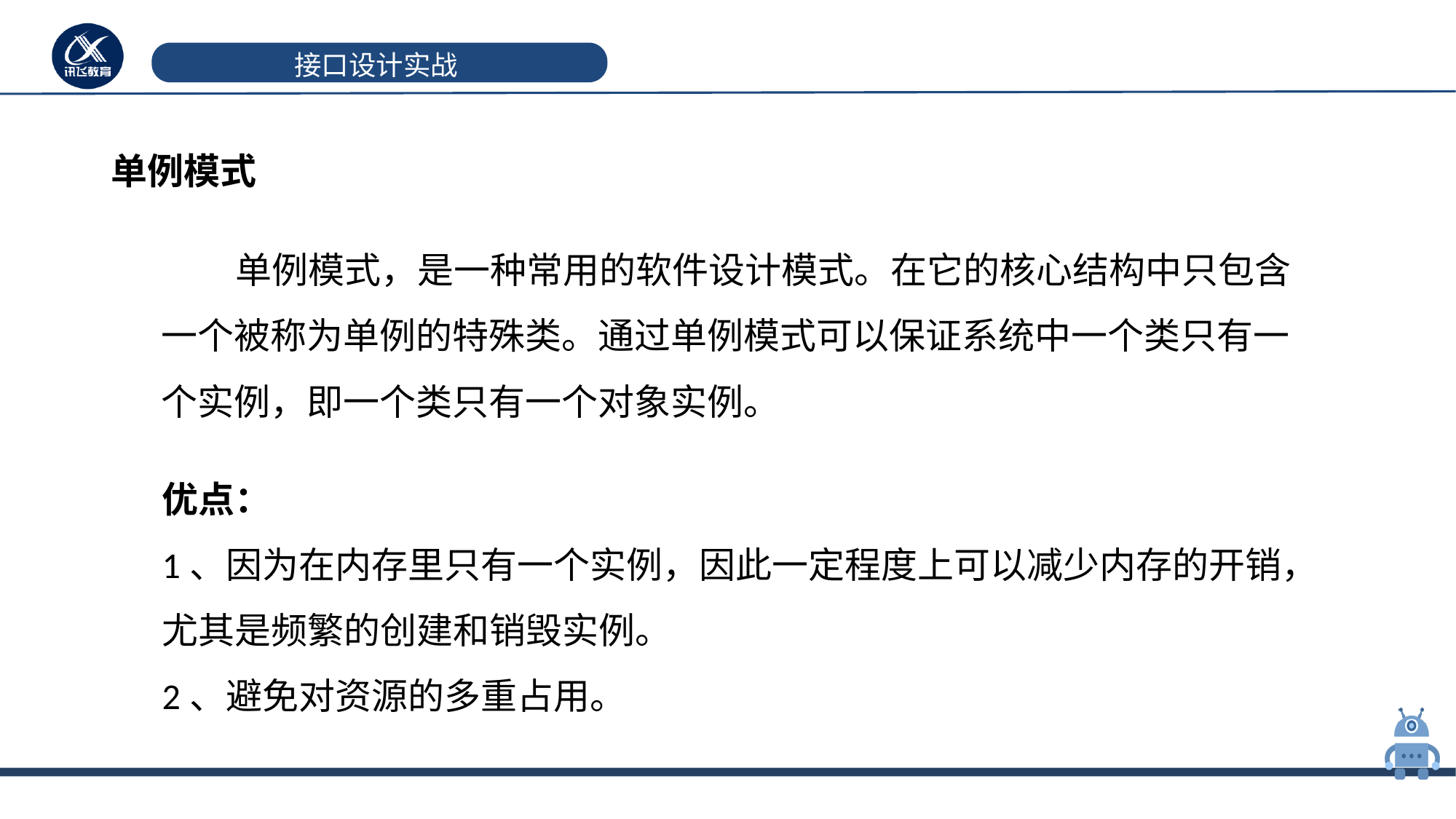

# 接口设计实战
单例模式
        单例模式，是一种常用的软件设计模式。在它的核心结构中只包含一个被称为单例的特殊类。通过单例模式可以保证系统中一个类只有一个实例，即一个类只有一个对象实例。
优点：
1、因为在内存里只有一个实例，因此一定程度上可以减少内存的开销，尤其是频繁的创建和销毁实例。
2、避免对资源的多重占用。